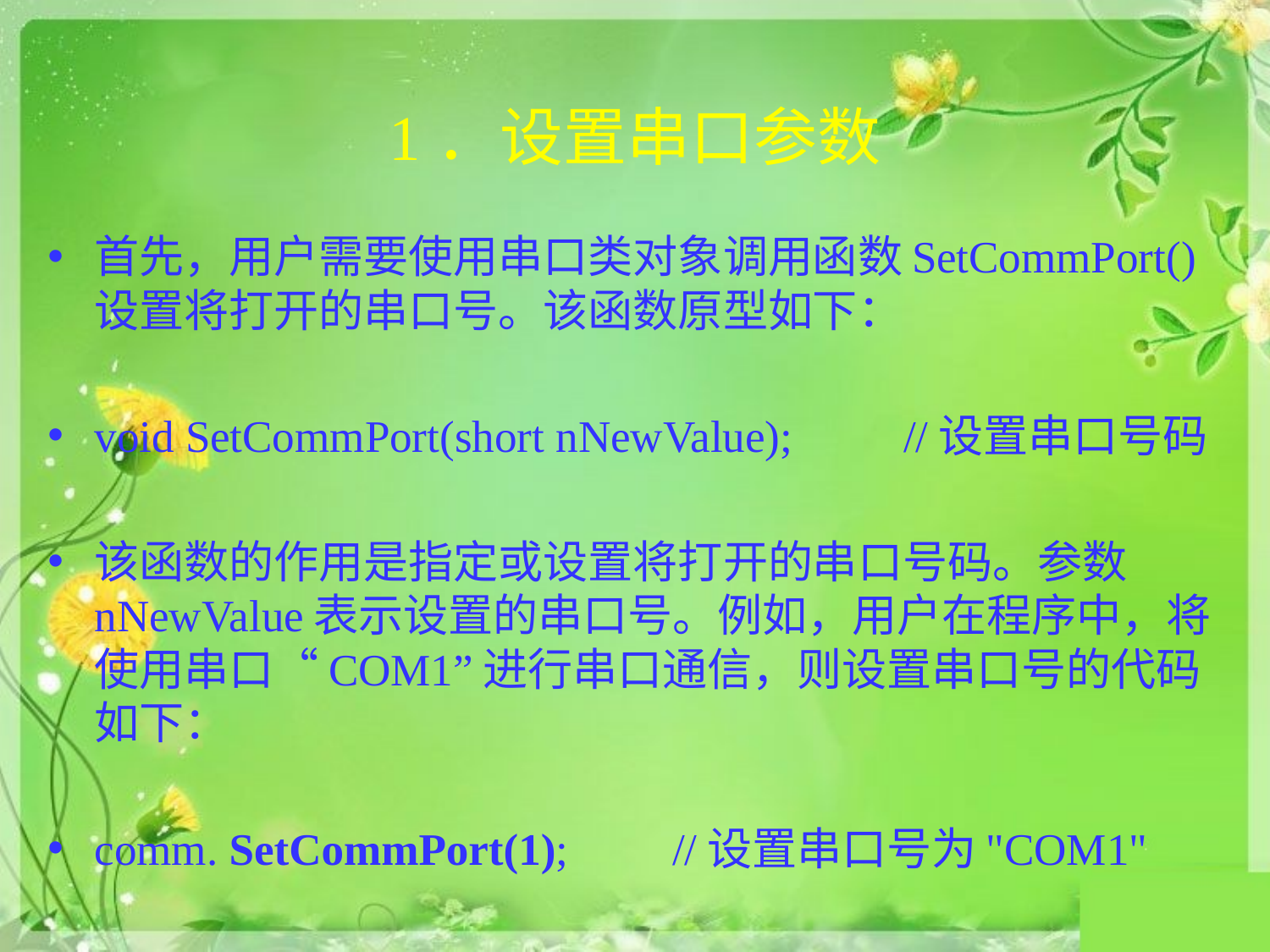

# 1．设置串口参数
首先，用户需要使用串口类对象调用函数SetCommPort()设置将打开的串口号。该函数原型如下：

void SetCommPort(short nNewValue);	//设置串口号码

该函数的作用是指定或设置将打开的串口号码。参数nNewValue表示设置的串口号。例如，用户在程序中，将使用串口“COM1”进行串口通信，则设置串口号的代码如下：

comm. SetCommPort(1);						//设置串口号为"COM1"